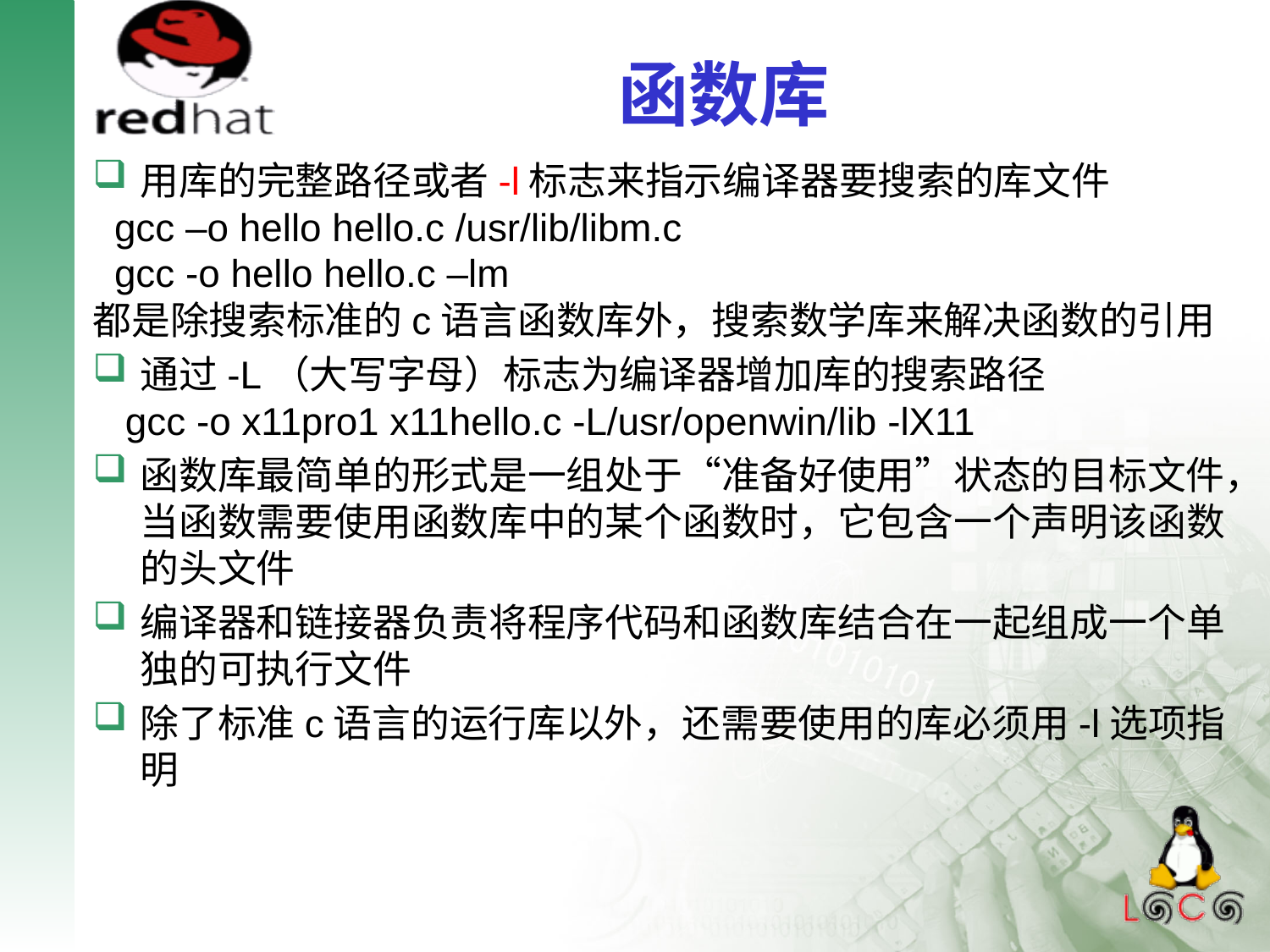

函数库
用库的完整路径或者-l标志来指示编译器要搜索的库文件
  gcc –o hello hello.c /usr/lib/libm.c
  gcc -o hello hello.c –lm
都是除搜索标准的c语言函数库外，搜索数学库来解决函数的引用
通过-L（大写字母）标志为编译器增加库的搜索路径
   gcc -o x11pro1 x11hello.c -L/usr/openwin/lib -lX11
函数库最简单的形式是一组处于“准备好使用”状态的目标文件，当函数需要使用函数库中的某个函数时，它包含一个声明该函数的头文件
编译器和链接器负责将程序代码和函数库结合在一起组成一个单独的可执行文件
除了标准c语言的运行库以外，还需要使用的库必须用-l选项指明